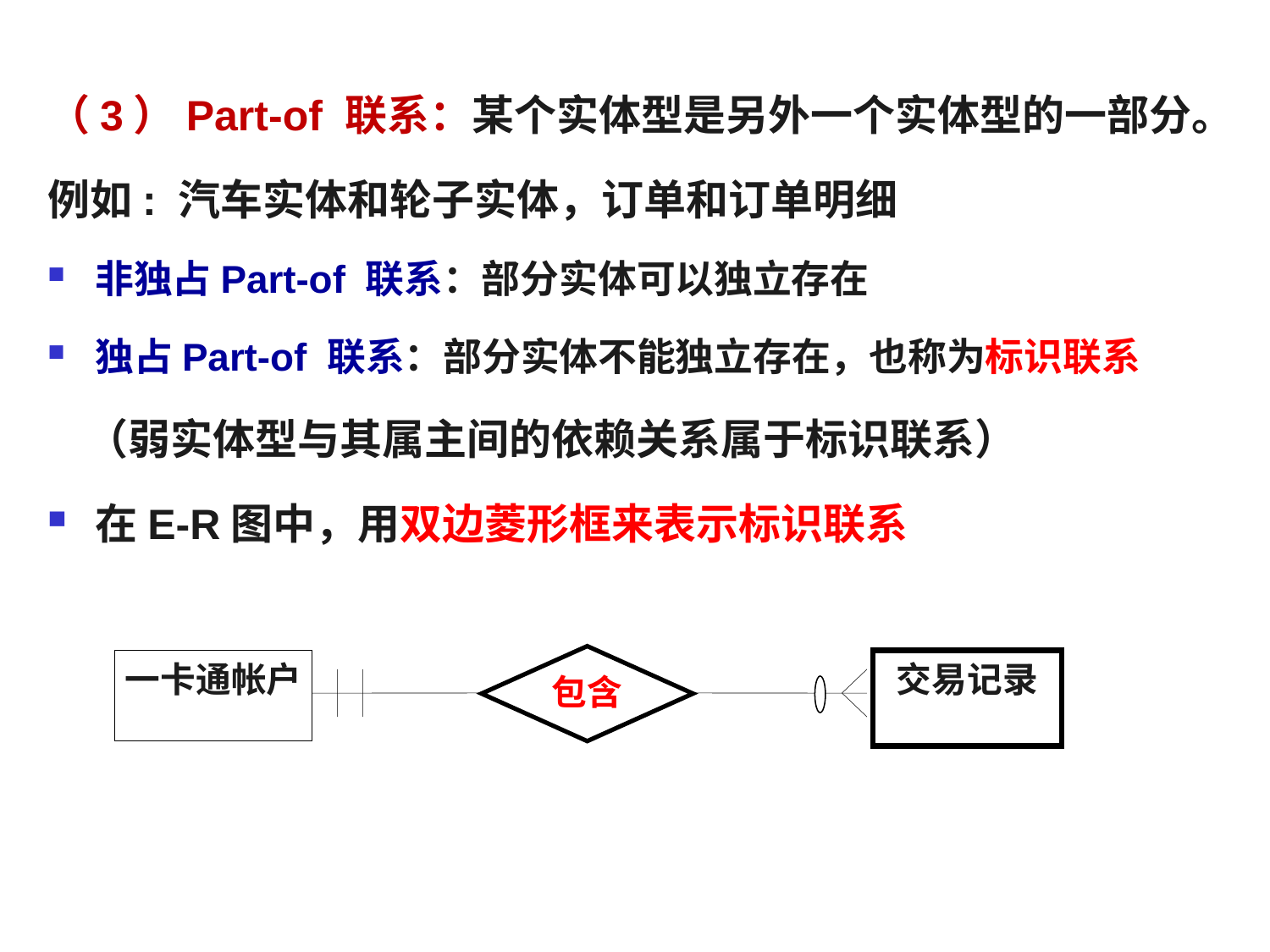

（3）Part-of 联系：某个实体型是另外一个实体型的一部分。
例如: 汽车实体和轮子实体，订单和订单明细
非独占Part-of 联系：部分实体可以独立存在
独占Part-of 联系：部分实体不能独立存在，也称为标识联系
   （弱实体型与其属主间的依赖关系属于标识联系）
在E-R图中，用双边菱形框来表示标识联系
包含
一卡通帐户
交易记录